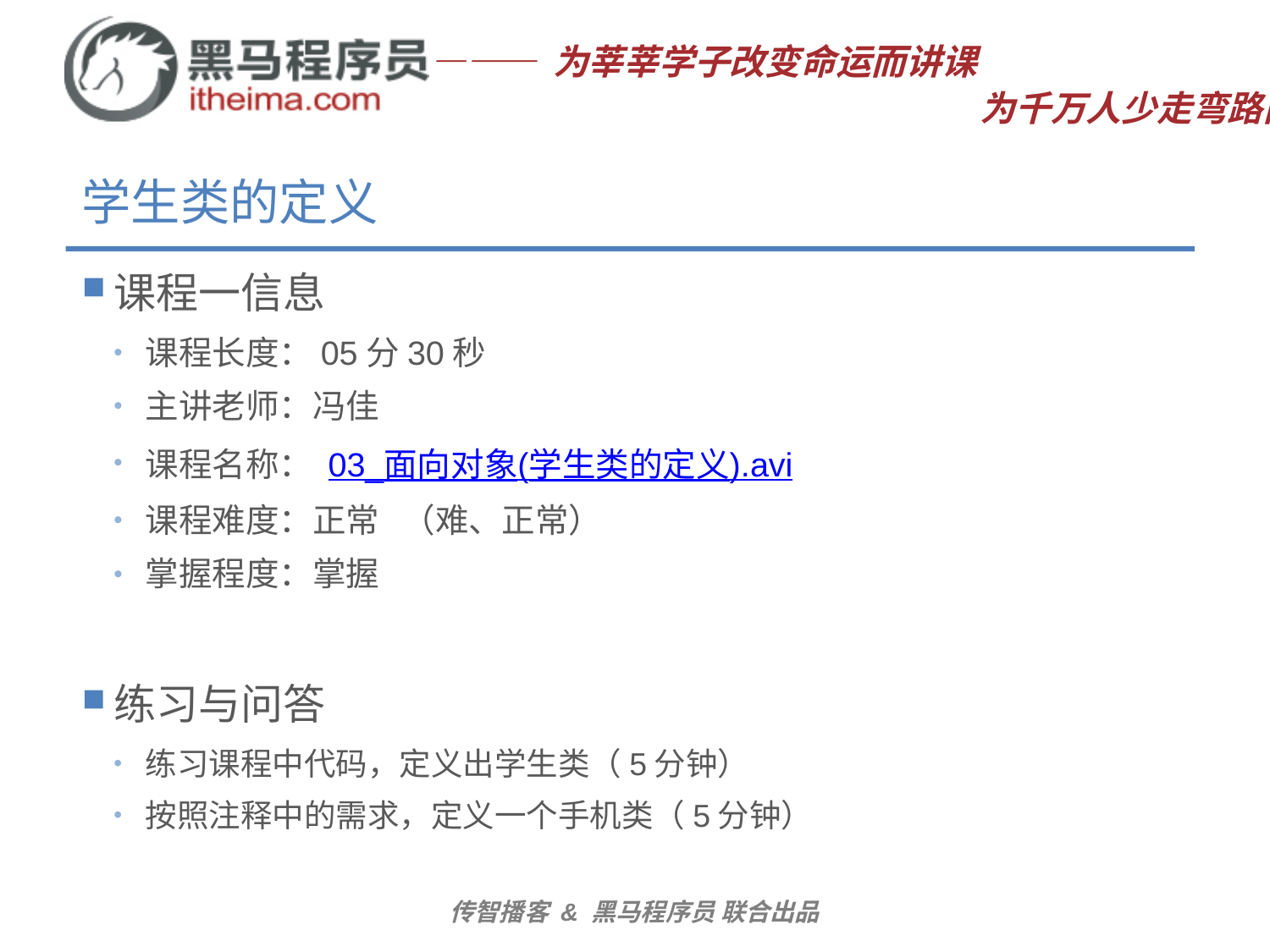

# 学生类的定义
课程一信息
课程长度：05分30秒
主讲老师：冯佳
课程名称： 03_面向对象(学生类的定义).avi
课程难度：正常   （难、正常）
掌握程度：掌握

练习与问答
练习课程中代码，定义出学生类（5分钟）
按照注释中的需求，定义一个手机类（5分钟）